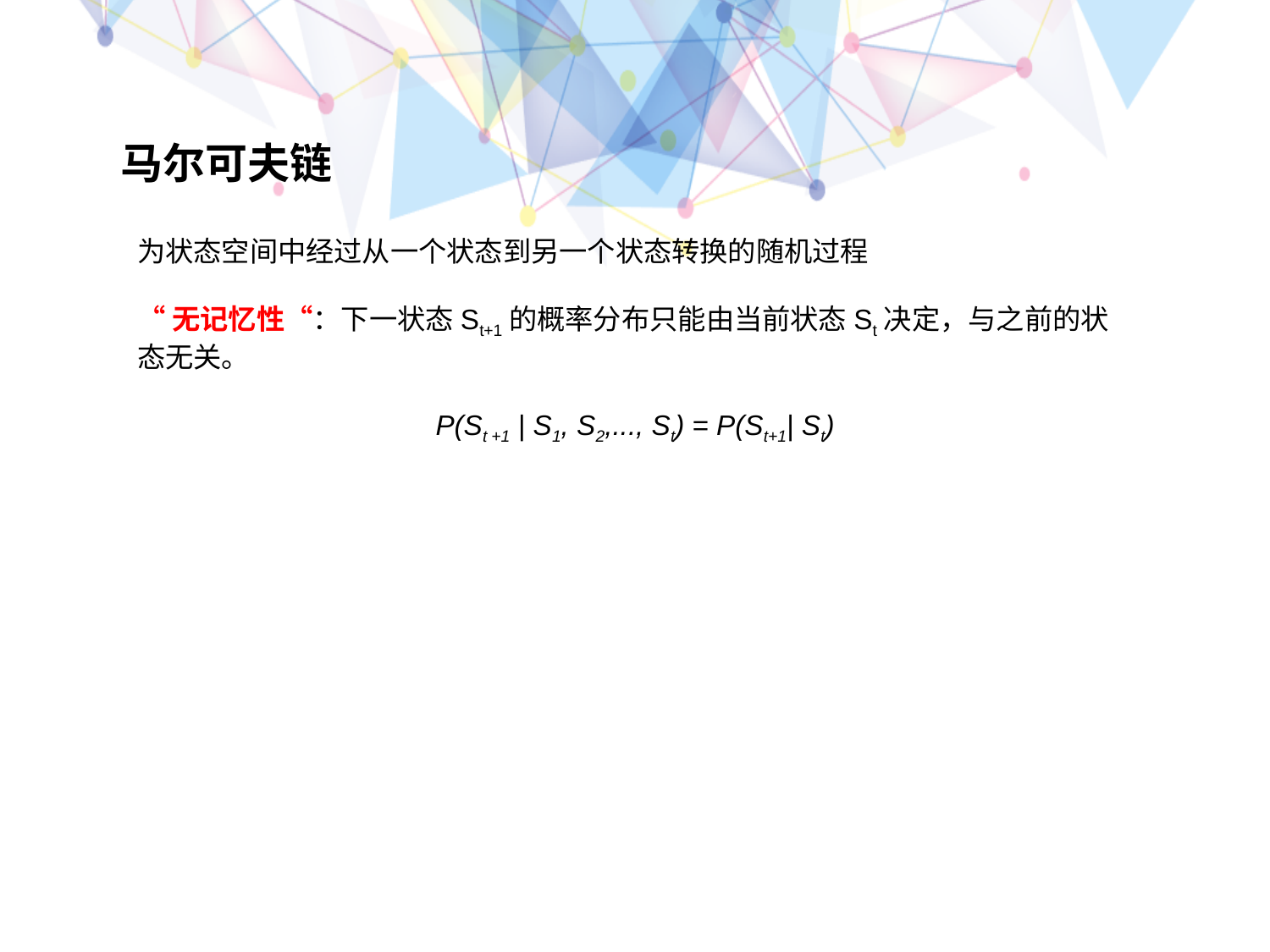

马尔可夫链
为状态空间中经过从一个状态到另一个状态转换的随机过程

“无记忆性“：下一状态St+1的概率分布只能由当前状态St决定，与之前的状态无关。

P(St +1 | S1, S2,..., St) = P(St+1| St)